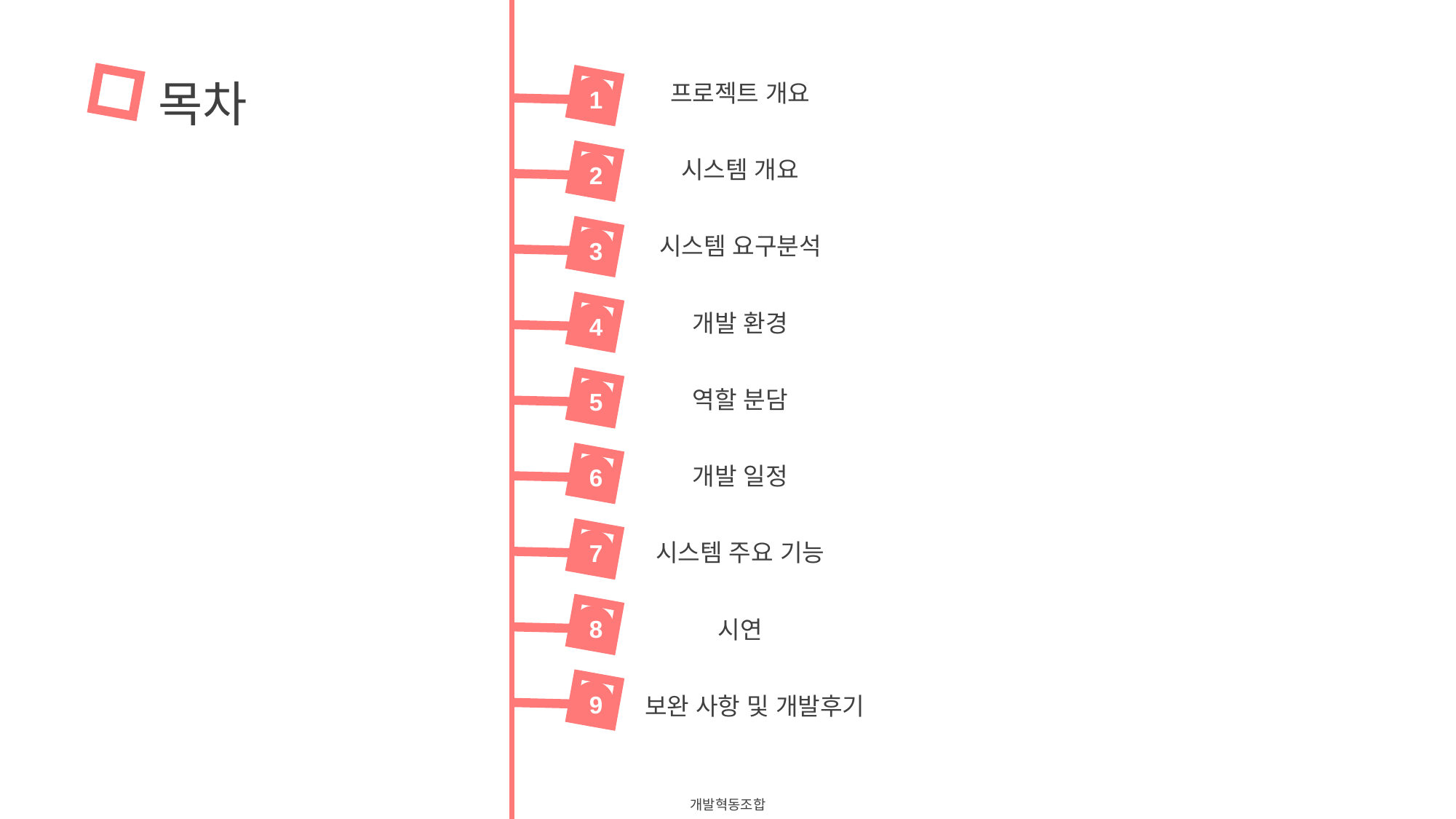

목차

프로젝트 개요

1

2
시스템 개요

3
시스템 요구분석

4
개발 환경

5
역할 분담

6
개발 일정

7
시스템 주요 기능

8
시연

9
보완 사항 및 개발후기
개발혁동조합